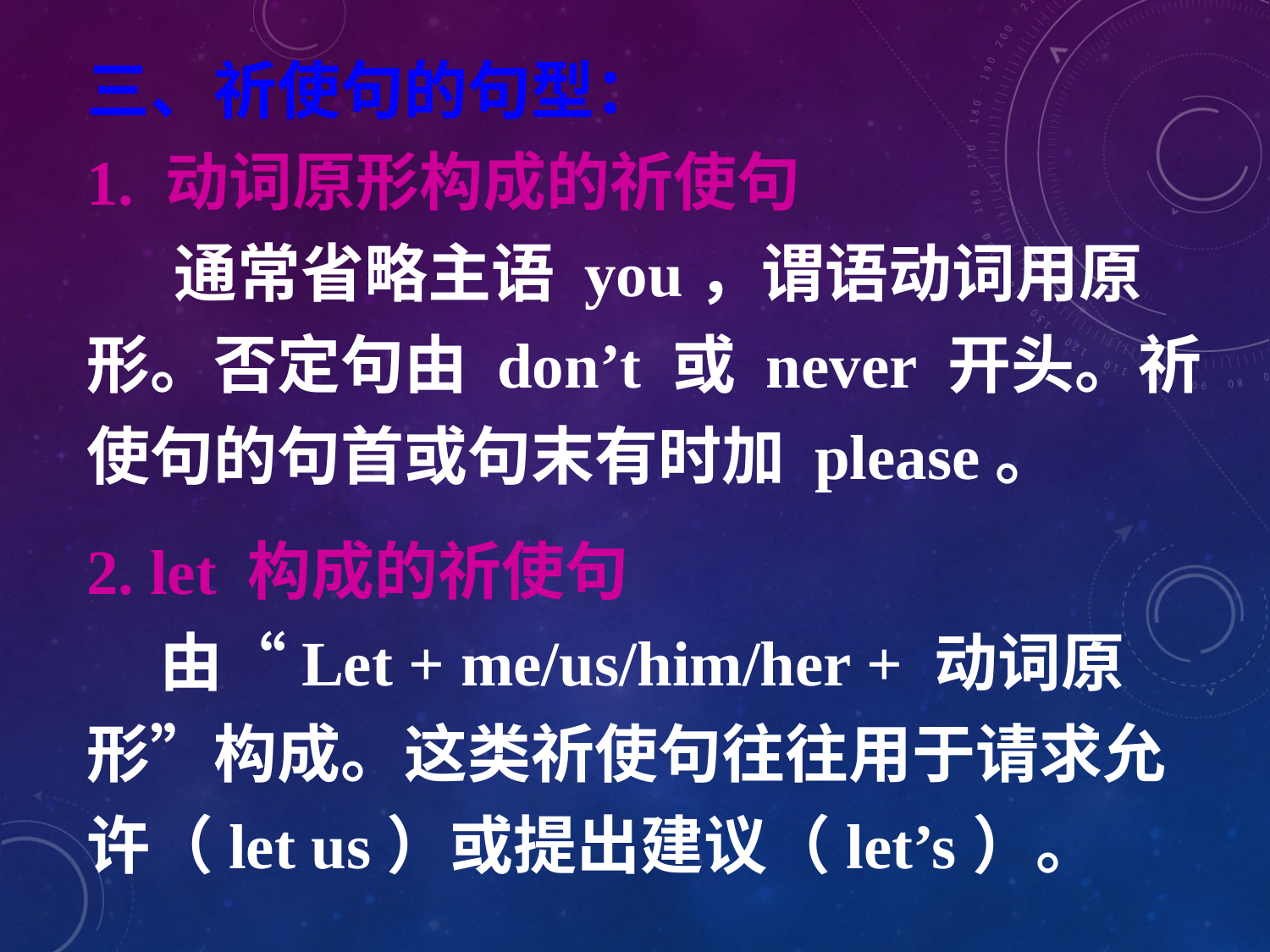

三、祈使句的句型：
1. 动词原形构成的祈使句
     通常省略主语 you，谓语动词用原形。否定句由 don’t 或 never 开头。祈使句的句首或句末有时加 please。
2. let 构成的祈使句
    由“Let + me/us/him/her + 动词原形”构成。这类祈使句往往用于请求允许（let us）或提出建议（let’s）。